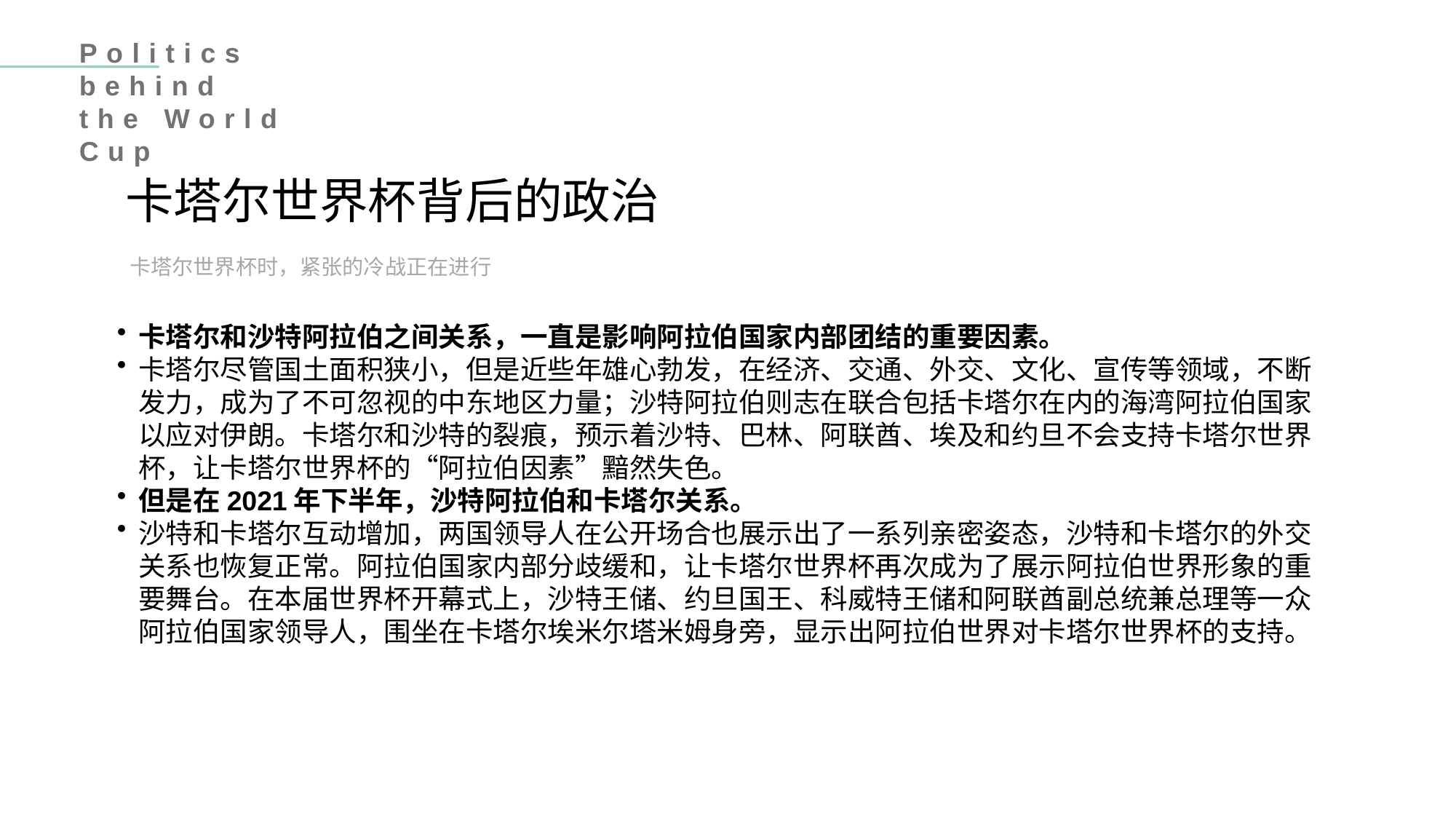

Politics behind the World Cup

卡塔尔世界杯背后的政治
卡塔尔世界杯时，紧张的冷战正在进行
卡塔尔和沙特阿拉伯之间关系，一直是影响阿拉伯国家内部团结的重要因素。
卡塔尔尽管国土面积狭小，但是近些年雄心勃发，在经济、交通、外交、文化、宣传等领域，不断发力，成为了不可忽视的中东地区力量；沙特阿拉伯则志在联合包括卡塔尔在内的海湾阿拉伯国家以应对伊朗。卡塔尔和沙特的裂痕，预示着沙特、巴林、阿联酋、埃及和约旦不会支持卡塔尔世界杯，让卡塔尔世界杯的“阿拉伯因素”黯然失色。
但是在2021年下半年，沙特阿拉伯和卡塔尔关系。
沙特和卡塔尔互动增加，两国领导人在公开场合也展示出了一系列亲密姿态，沙特和卡塔尔的外交关系也恢复正常。阿拉伯国家内部分歧缓和，让卡塔尔世界杯再次成为了展示阿拉伯世界形象的重要舞台。在本届世界杯开幕式上，沙特王储、约旦国王、科威特王储和阿联酋副总统兼总理等一众阿拉伯国家领导人，围坐在卡塔尔埃米尔塔米姆身旁，显示出阿拉伯世界对卡塔尔世界杯的支持。